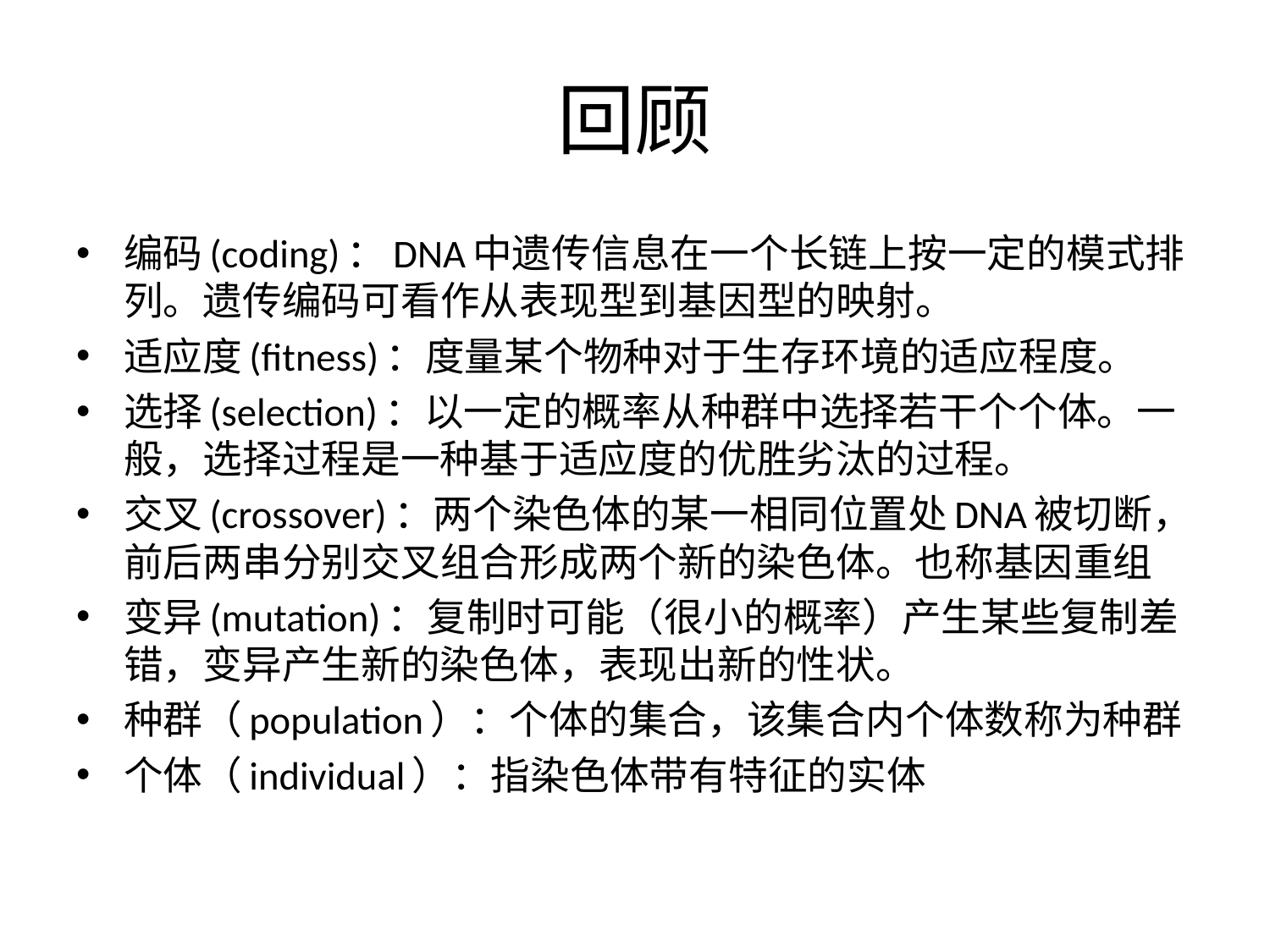

# 回顾
编码(coding)：DNA中遗传信息在一个长链上按一定的模式排列。遗传编码可看作从表现型到基因型的映射。
适应度(fitness)：度量某个物种对于生存环境的适应程度。
选择(selection)：以一定的概率从种群中选择若干个个体。一般，选择过程是一种基于适应度的优胜劣汰的过程。
交叉(crossover)：两个染色体的某一相同位置处DNA被切断，前后两串分别交叉组合形成两个新的染色体。也称基因重组
变异(mutation)：复制时可能（很小的概率）产生某些复制差错，变异产生新的染色体，表现出新的性状。
种群（population）：个体的集合，该集合内个体数称为种群
个体（individual）：指染色体带有特征的实体